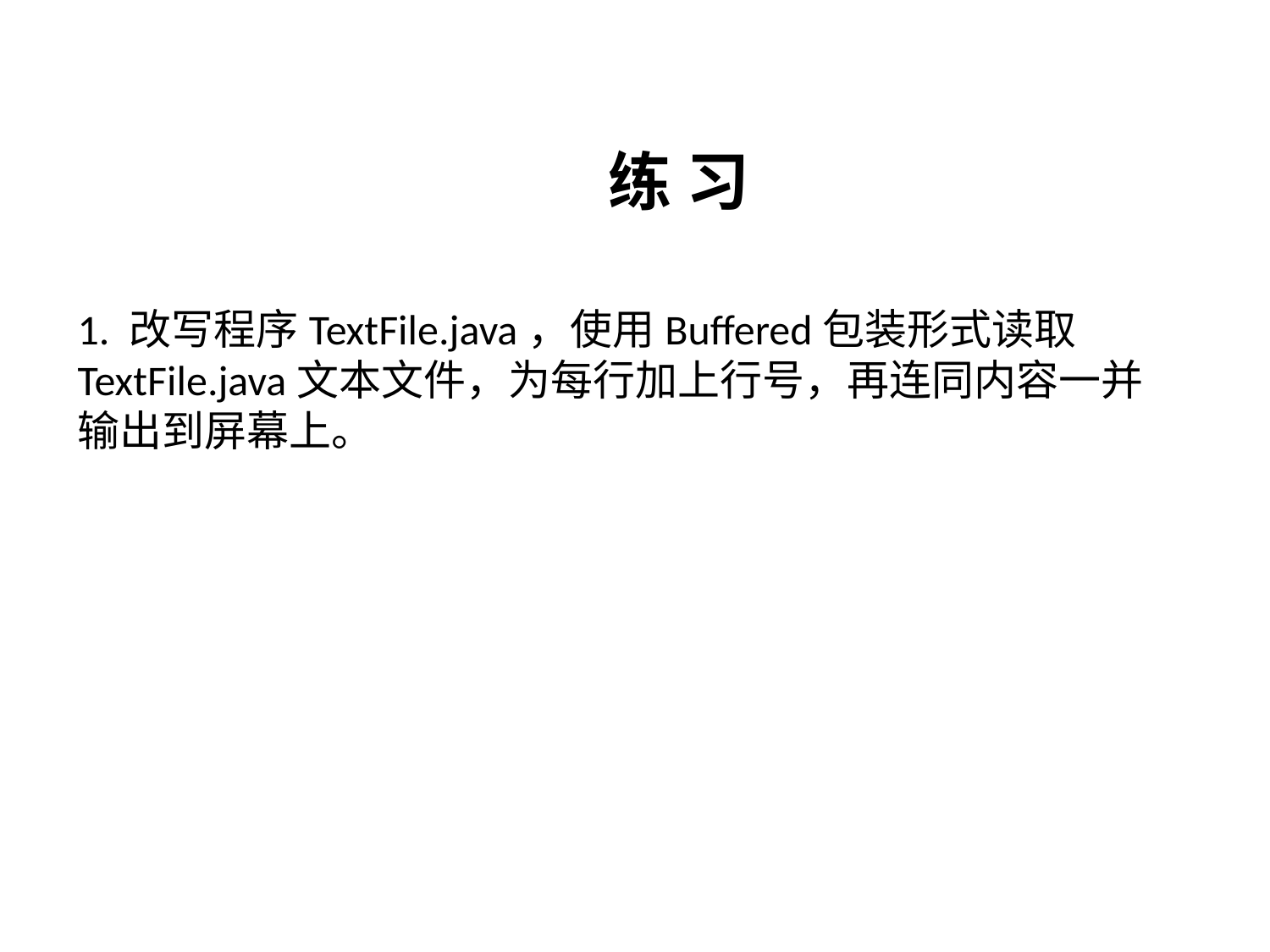

# 练 习
1. 改写程序TextFile.java，使用Buffered包装形式读取TextFile.java文本文件，为每行加上行号，再连同内容一并输出到屏幕上。